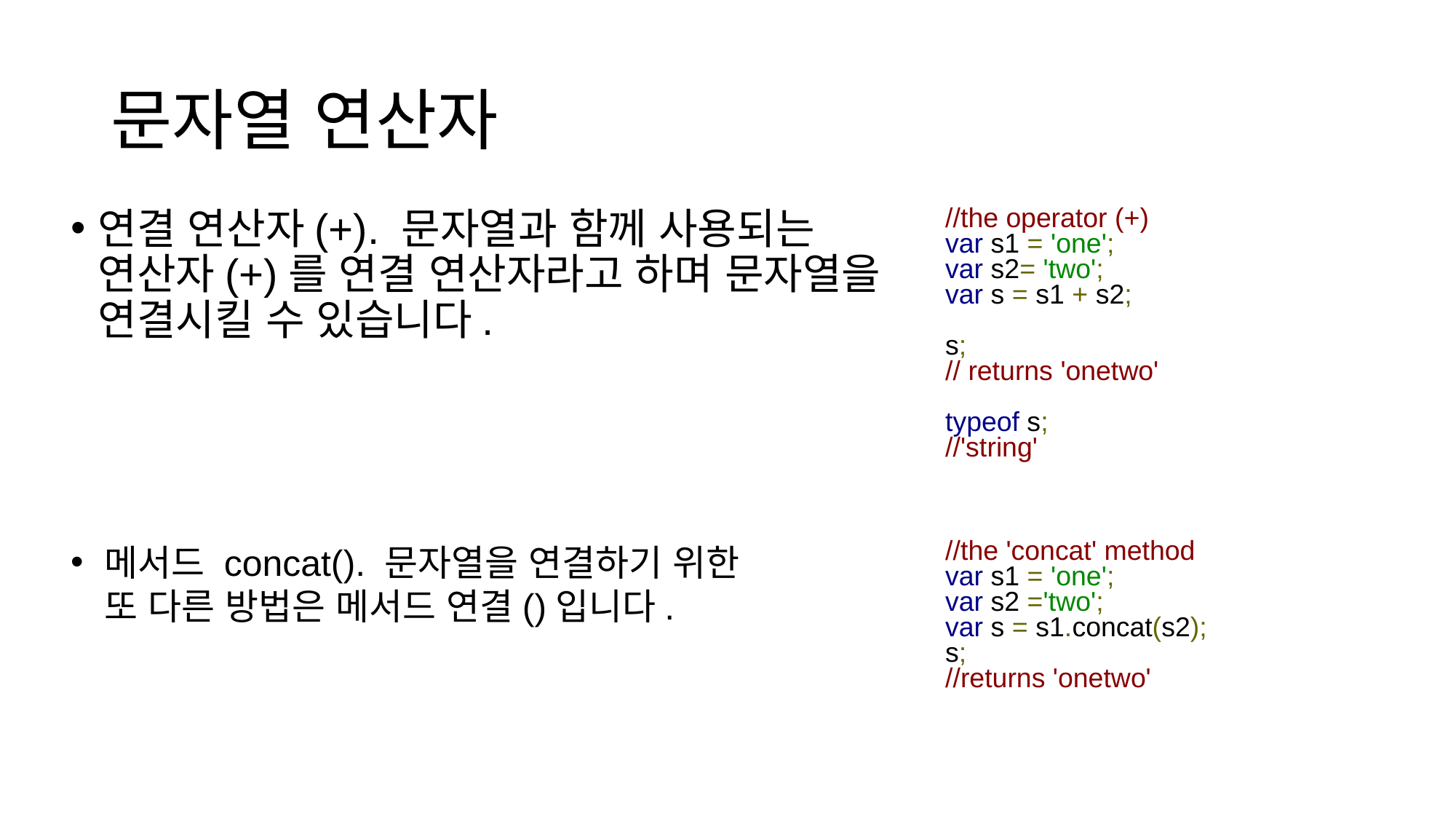

# 문자열 연산자
연결 연산자(+). 문자열과 함께 사용되는 연산자(+)를 연결 연산자라고 하며 문자열을 연결시킬 수 있습니다.

//the operator (+)
var s1 = 'one';
var s2= 'two';
var s = s1 + s2;

s;
// returns 'onetwo'

typeof s;
//'string'
메서드 concat(). 문자열을 연결하기 위한 또 다른 방법은 메서드 연결()입니다.
//the 'concat' method
var s1 = 'one';
var s2 ='two';
var s = s1.concat(s2);
s;
//returns 'onetwo'